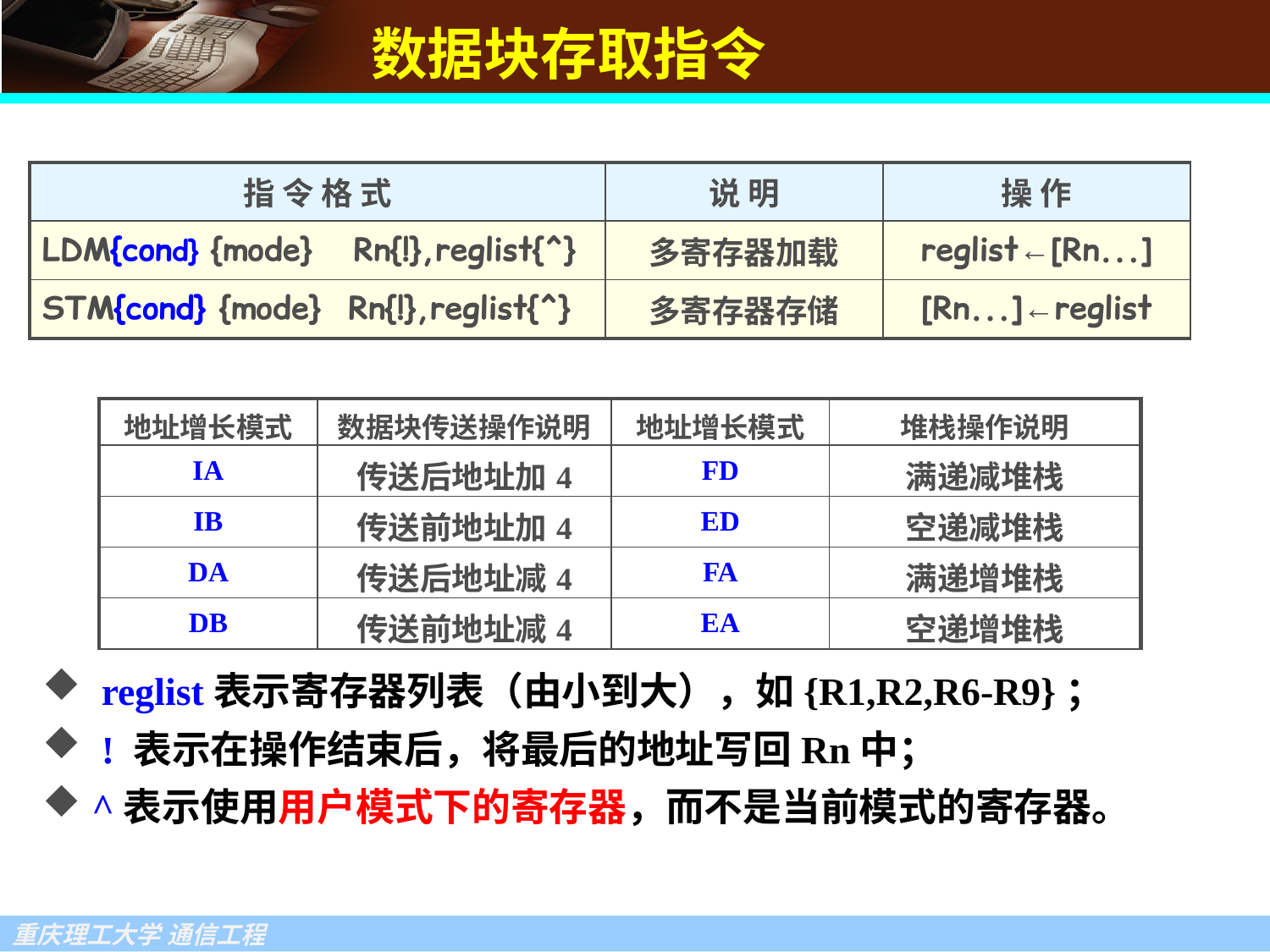

# 数据块存取指令
| 指 令 格 式 | 说 明 | 操 作 |
| --- | --- | --- |
| LDM{cond} {mode} Rn{!},reglist{^} | 多寄存器加载 | reglist←[Rn...] |
| STM{cond} {mode} Rn{!},reglist{^} | 多寄存器存储 | [Rn...]←reglist |
| 地址增长模式 | 数据块传送操作说明 | 地址增长模式 | 堆栈操作说明 |
| --- | --- | --- | --- |
| IA | 传送后地址加4 | FD | 满递减堆栈 |
| IB | 传送前地址加4 | ED | 空递减堆栈 |
| DA | 传送后地址减4 | FA | 满递增堆栈 |
| DB | 传送前地址减4 | EA | 空递增堆栈 |
 reglist表示寄存器列表（由小到大），如{R1,R2,R6-R9}；
 ! 表示在操作结束后，将最后的地址写回Rn中；
^表示使用用户模式下的寄存器，而不是当前模式的寄存器。